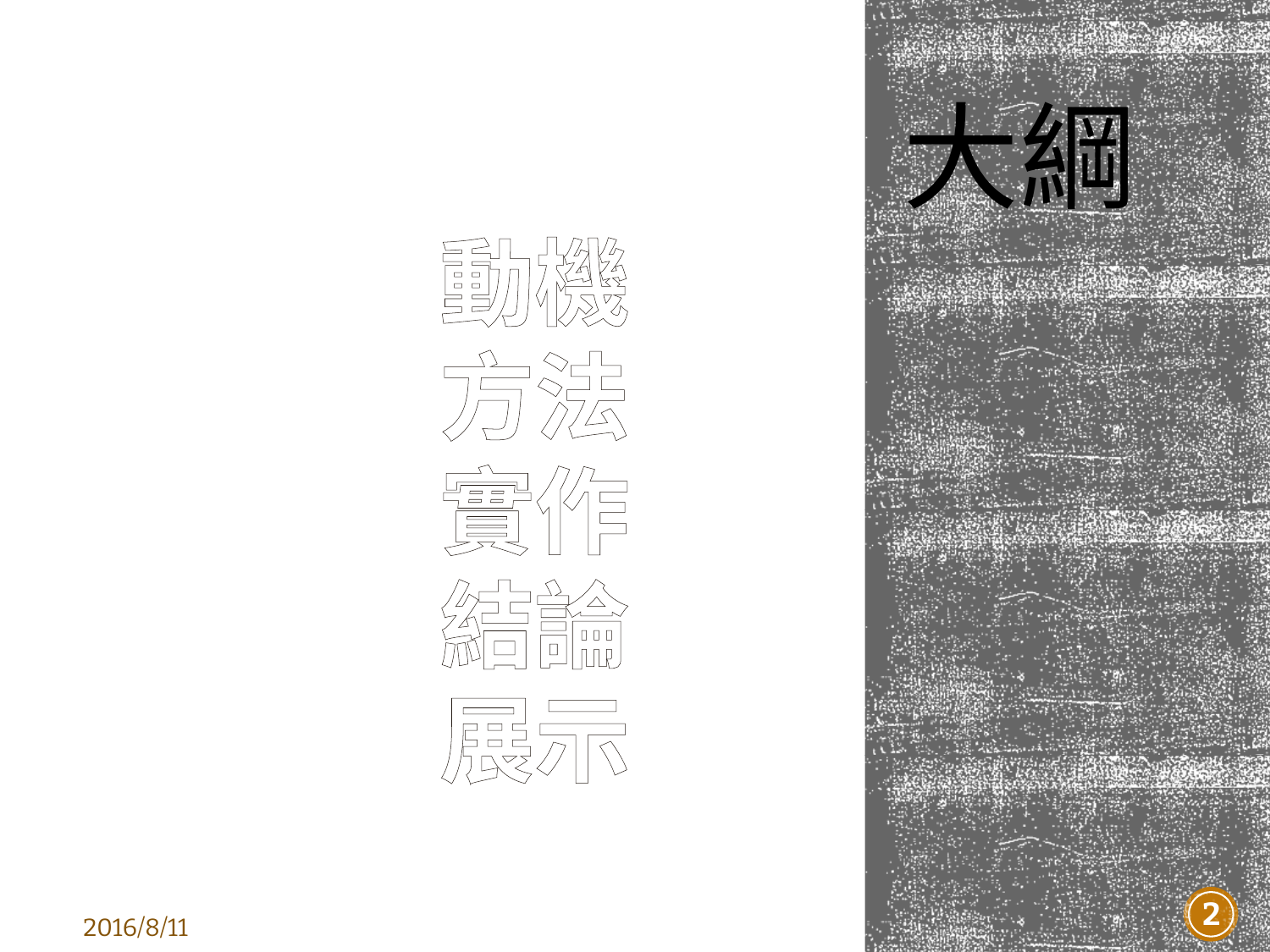

# 大綱
動機
方法
實作
結論
展示
2
2016/8/11